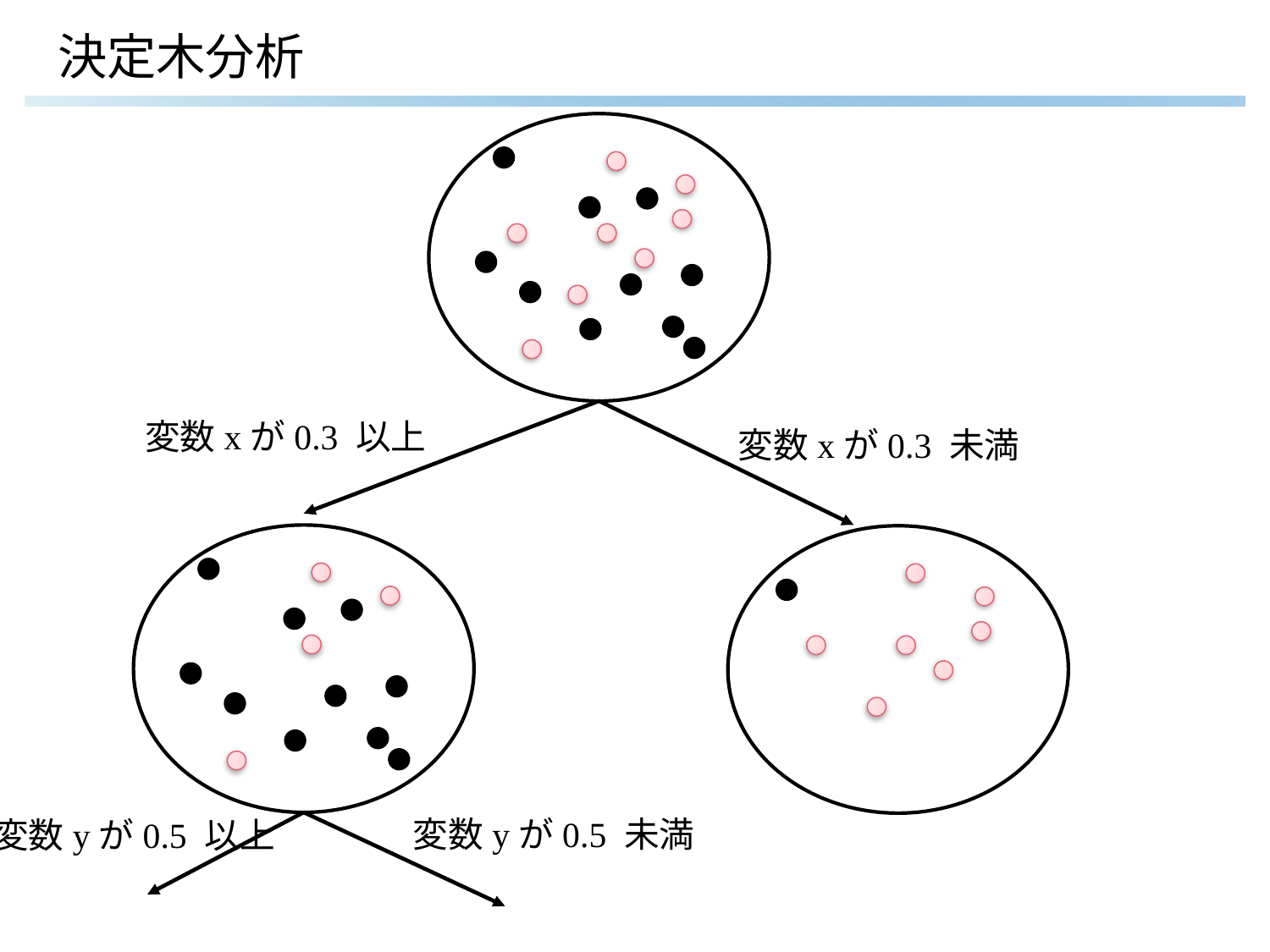

# 決定木分析

変数xが0.3 以上
変数xが0.3 未満

変数yが0.5 未満
変数yが0.5 以上